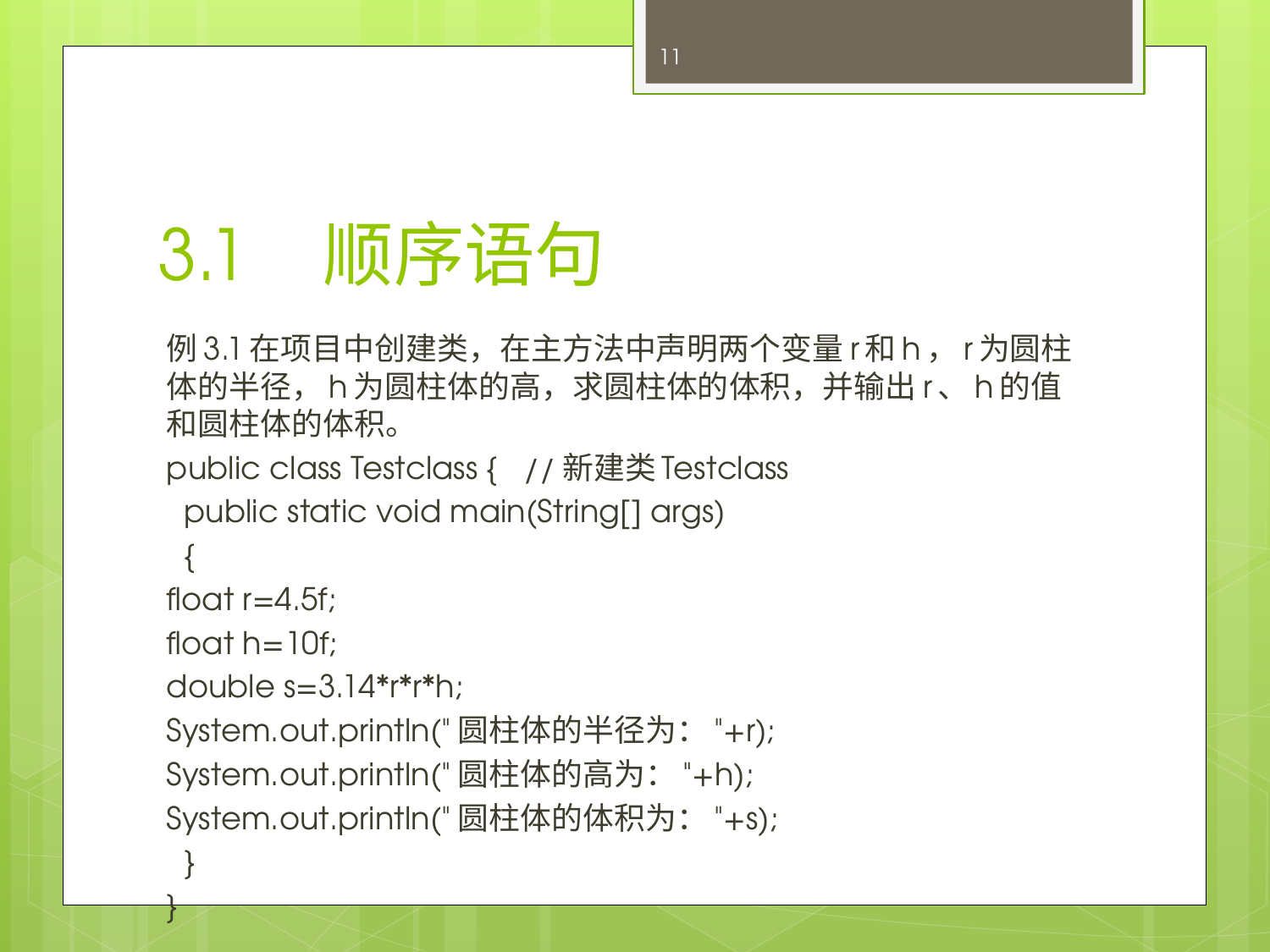

11
# 3.1   顺序语句
例3.1在项目中创建类，在主方法中声明两个变量r和h，r为圆柱体的半径，h为圆柱体的高，求圆柱体的体积，并输出r、h的值和圆柱体的体积。
public class Testclass {   //新建类Testclass
	  public static void main(String[] args)
	  {
		float r=4.5f;
		float h=10f;
		double s=3.14*r*r*h;
		System.out.println("圆柱体的半径为："+r);
		System.out.println("圆柱体的高为："+h);
		System.out.println("圆柱体的体积为："+s);
	  }
}